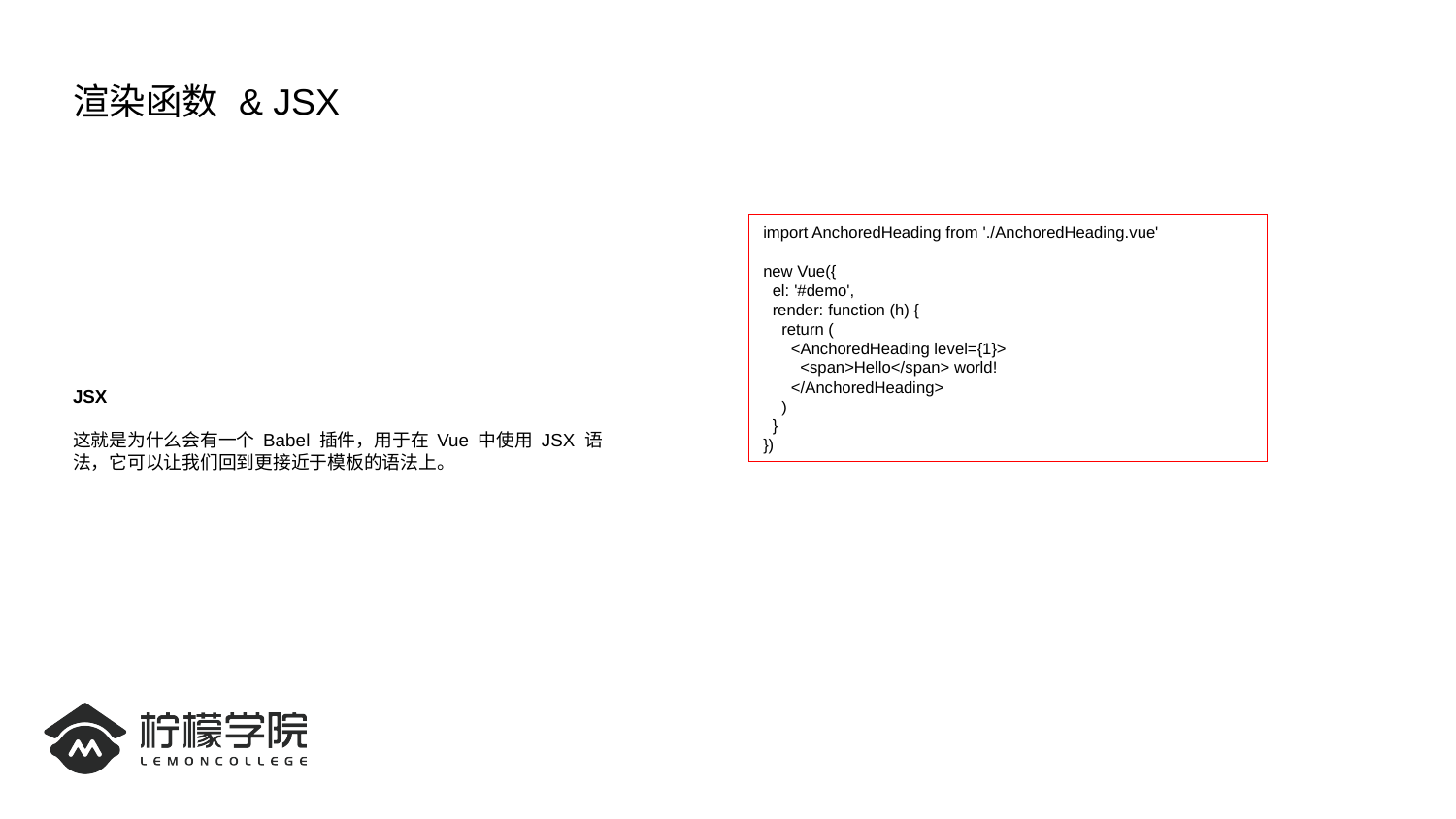

# 渲染函数 & JSX
JSX

这就是为什么会有一个 Babel 插件，用于在 Vue 中使用 JSX 语法，它可以让我们回到更接近于模板的语法上。
import AnchoredHeading from './AnchoredHeading.vue'

new Vue({
  el: '#demo',
  render: function (h) {
    return (
      <AnchoredHeading level={1}>
        <span>Hello</span> world!
      </AnchoredHeading>
    )
  }
})